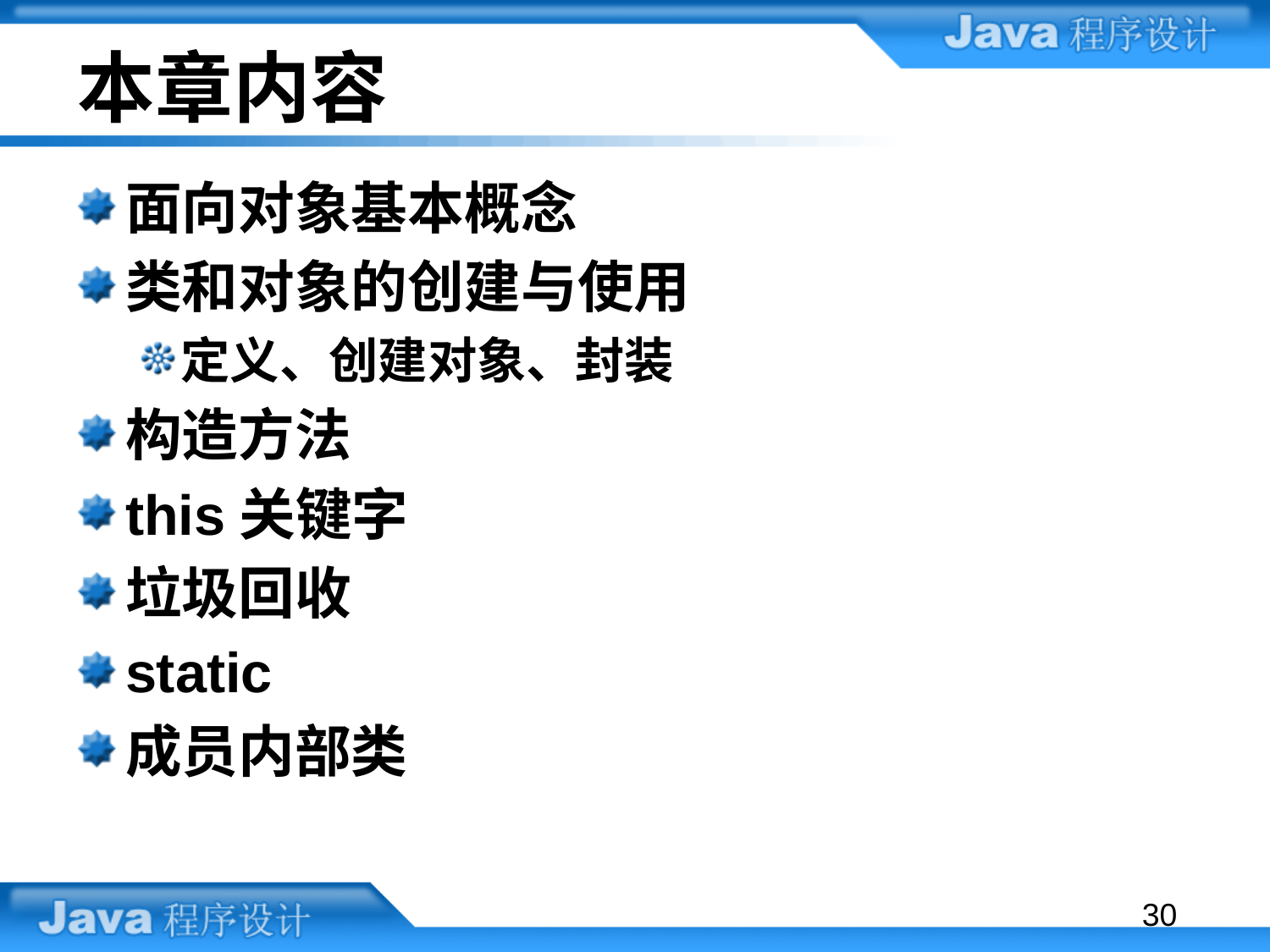

# 本章内容
面向对象基本概念
类和对象的创建与使用
定义、创建对象、封装
构造方法
this关键字
垃圾回收
static
成员内部类